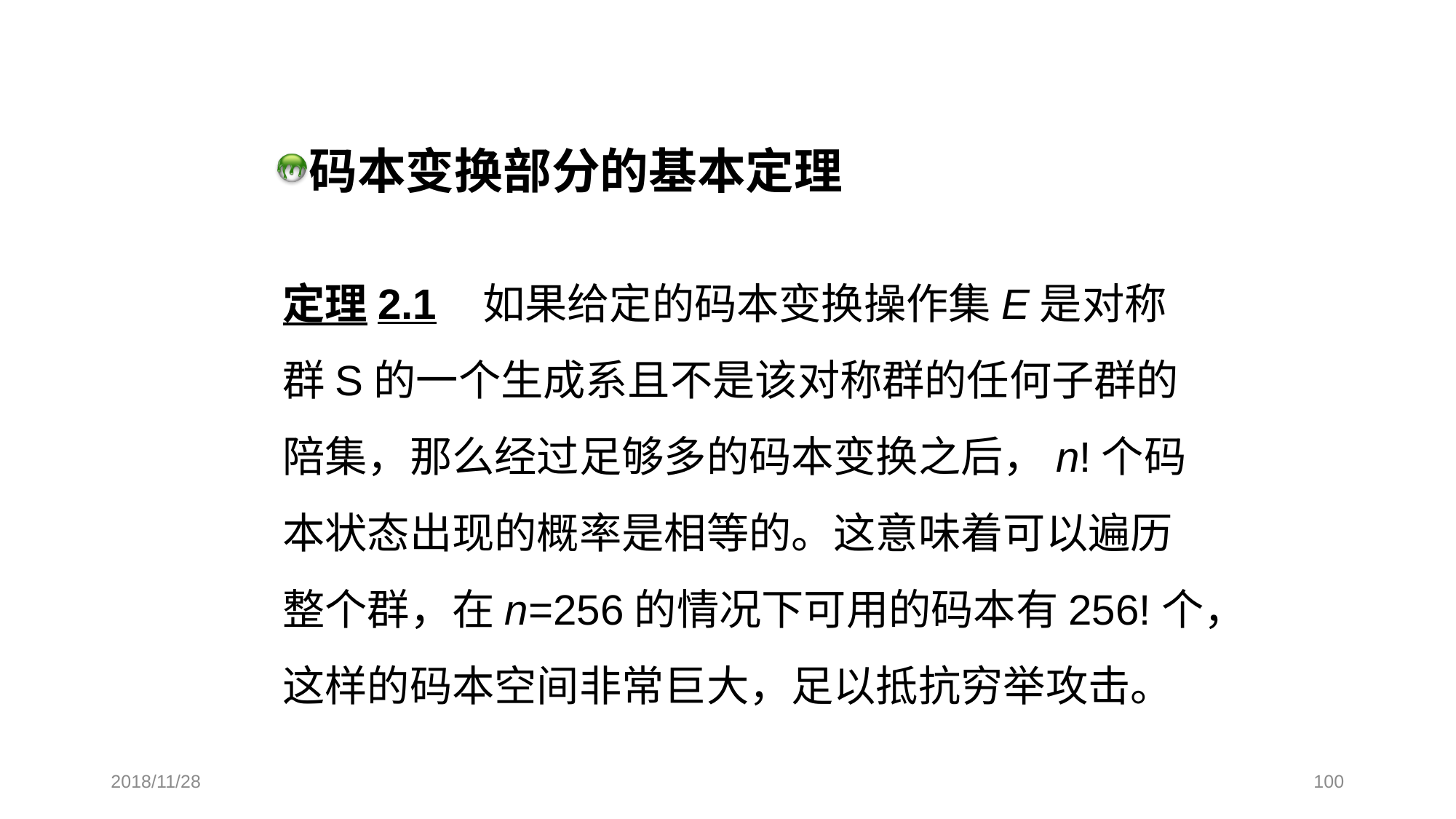

码本变换部分的基本定理
定理2.1   如果给定的码本变换操作集E是对称群S的一个生成系且不是该对称群的任何子群的陪集，那么经过足够多的码本变换之后，n!个码本状态出现的概率是相等的。这意味着可以遍历整个群，在n=256的情况下可用的码本有256!个，这样的码本空间非常巨大，足以抵抗穷举攻击。
2018/11/28
100